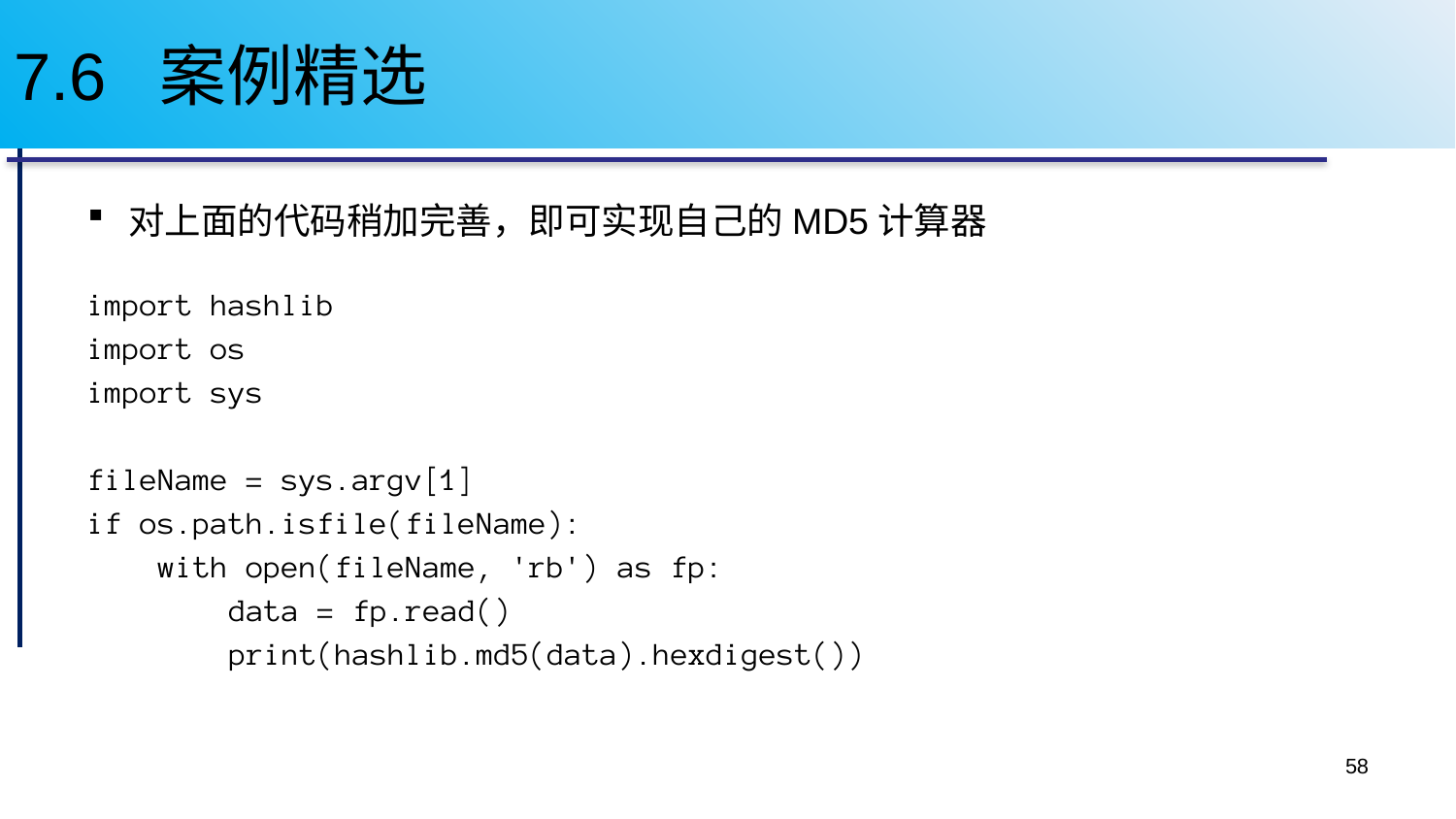

# 7.6  案例精选
对上面的代码稍加完善，即可实现自己的MD5计算器

import hashlib
import os
import sys

fileName = sys.argv[1]
if os.path.isfile(fileName):
    with open(fileName, 'rb') as fp:
        data = fp.read()
        print(hashlib.md5(data).hexdigest())
58